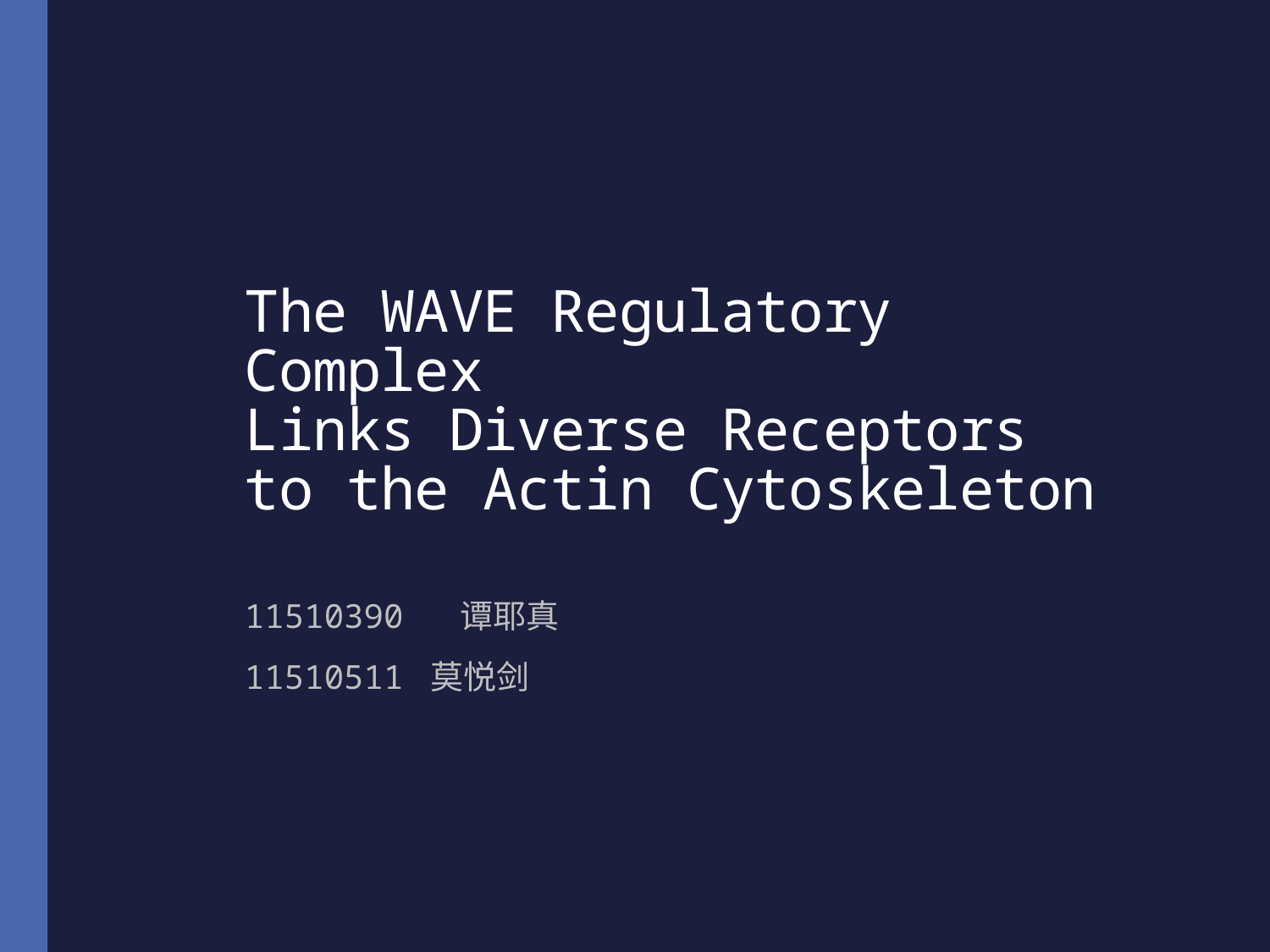

# The WAVE Regulatory Complex Links Diverse Receptors to the Actin Cytoskeleton

11510390	谭耶真
11510511 莫悦剑